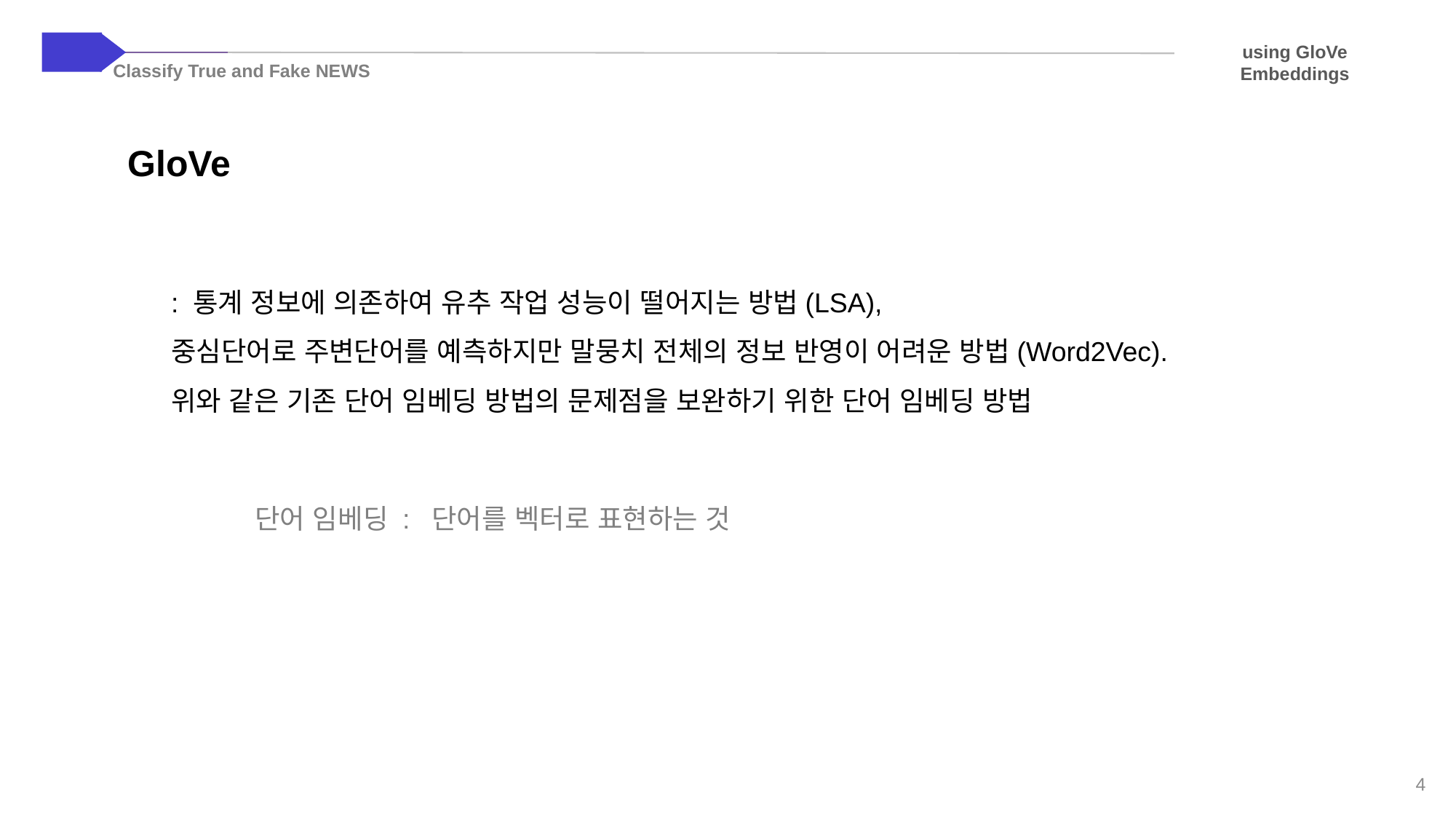

01
using GloVe Embeddings
Classify True and Fake NEWS
GloVe
: 통계 정보에 의존하여 유추 작업 성능이 떨어지는 방법(LSA),
중심단어로 주변단어를 예측하지만 말뭉치 전체의 정보 반영이 어려운 방법(Word2Vec).
위와 같은 기존 단어 임베딩 방법의 문제점을 보완하기 위한 단어 임베딩 방법
단어 임베딩 :  단어를 벡터로 표현하는 것
4